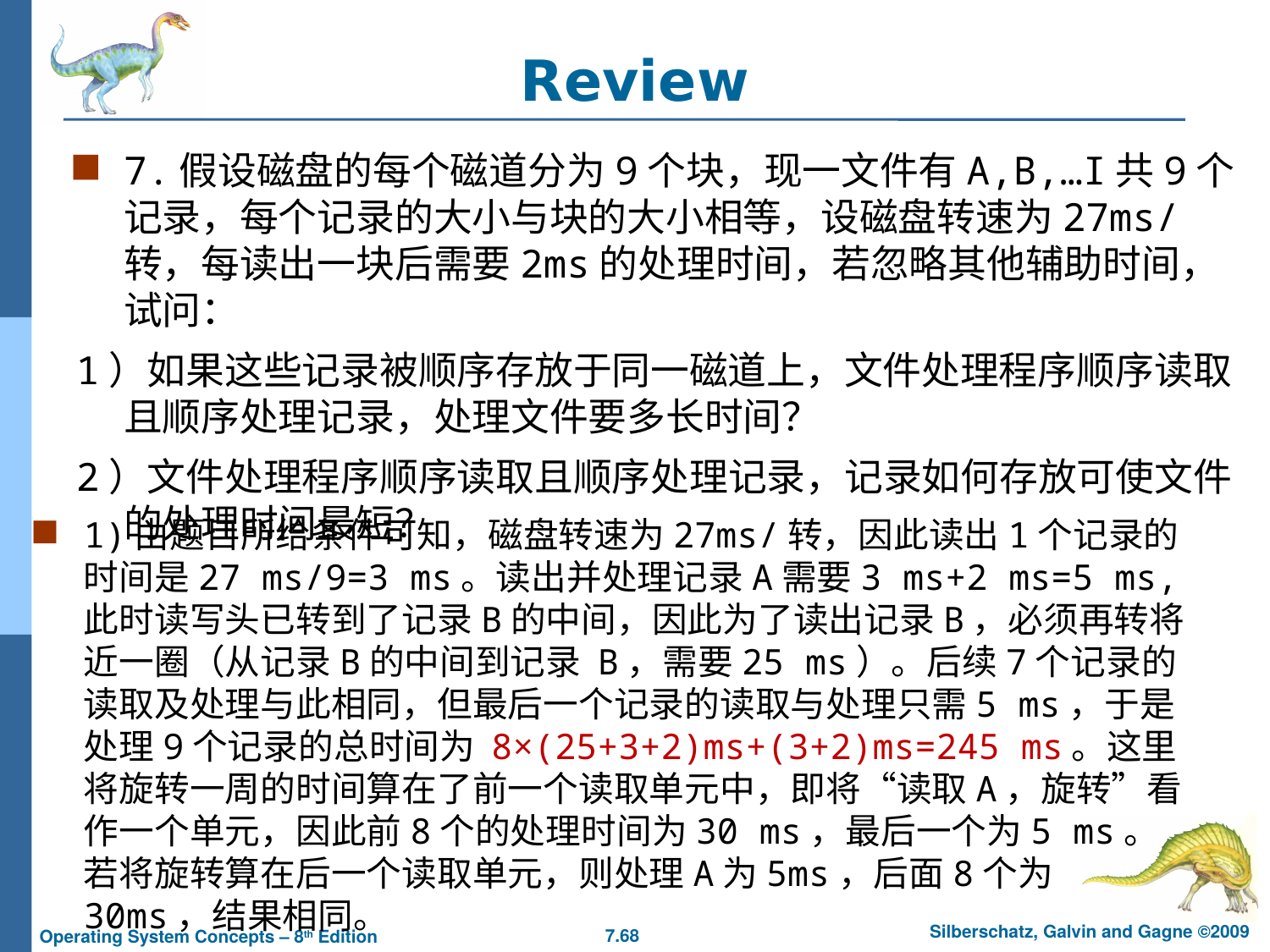

# Review
7.假设磁盘的每个磁道分为9个块，现一文件有A,B,…I共9个记录，每个记录的大小与块的大小相等，设磁盘转速为27ms/转，每读出一块后需要2ms的处理时间，若忽略其他辅助时间，试问：
1）如果这些记录被顺序存放于同一磁道上，文件处理程序顺序读取且顺序处理记录，处理文件要多长时间？
2）文件处理程序顺序读取且顺序处理记录，记录如何存放可使文件的处理时间最短？
1)由题目所给条件可知，磁盘转速为27ms/转，因此读出1个记录的时间是27 ms/9=3 ms。读出并处理记录A需要3 ms+2 ms=5 ms,此时读写头已转到了记录B的中间，因此为了读出记录B，必须再转将近一圈（从记录B的中间到记录 B，需要25 ms）。后续7个记录的读取及处理与此相同，但最后一个记录的读取与处理只需5 ms，于是处理9个记录的总时间为 8×(25+3+2)ms+(3+2)ms=245 ms。这里将旋转一周的时间算在了前一个读取单元中，即将“读取A，旋转”看作一个单元，因此前8个的处理时间为30 ms，最后一个为5 ms。若将旋转算在后一个读取单元，则处理A为5ms，后面8个为 30ms，结果相同。